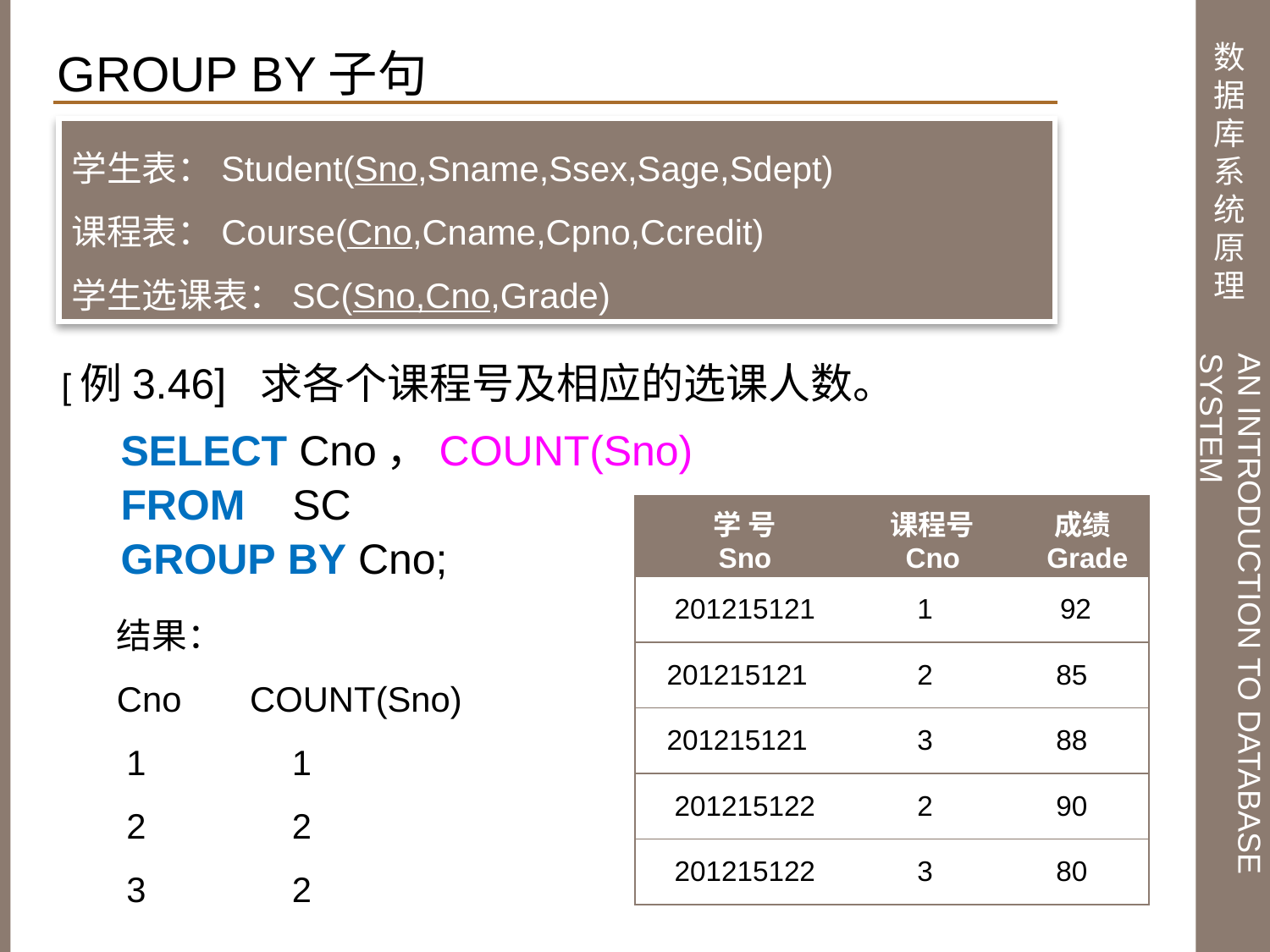

GROUP BY子句
学生表：Student(Sno,Sname,Ssex,Sage,Sdept)
课程表：Course(Cno,Cname,Cpno,Ccredit)
学生选课表：SC(Sno,Cno,Grade)
[例3.46]  求各个课程号及相应的选课人数。
     SELECT Cno，COUNT(Sno)
     FROM    SC
     GROUP BY Cno;

| 学 号 Sno | 课程号 Cno | 成绩 Grade |
| --- | --- | --- |
| 201215121 | 1 | 92 |
| 201215121 | 2 | 85 |
| 201215121 | 3 | 88 |
| 201215122 | 2 | 90 |
| 201215122 | 3 | 80 |
结果：
Cno       COUNT(Sno)
 1               1
 2               2
 3               2